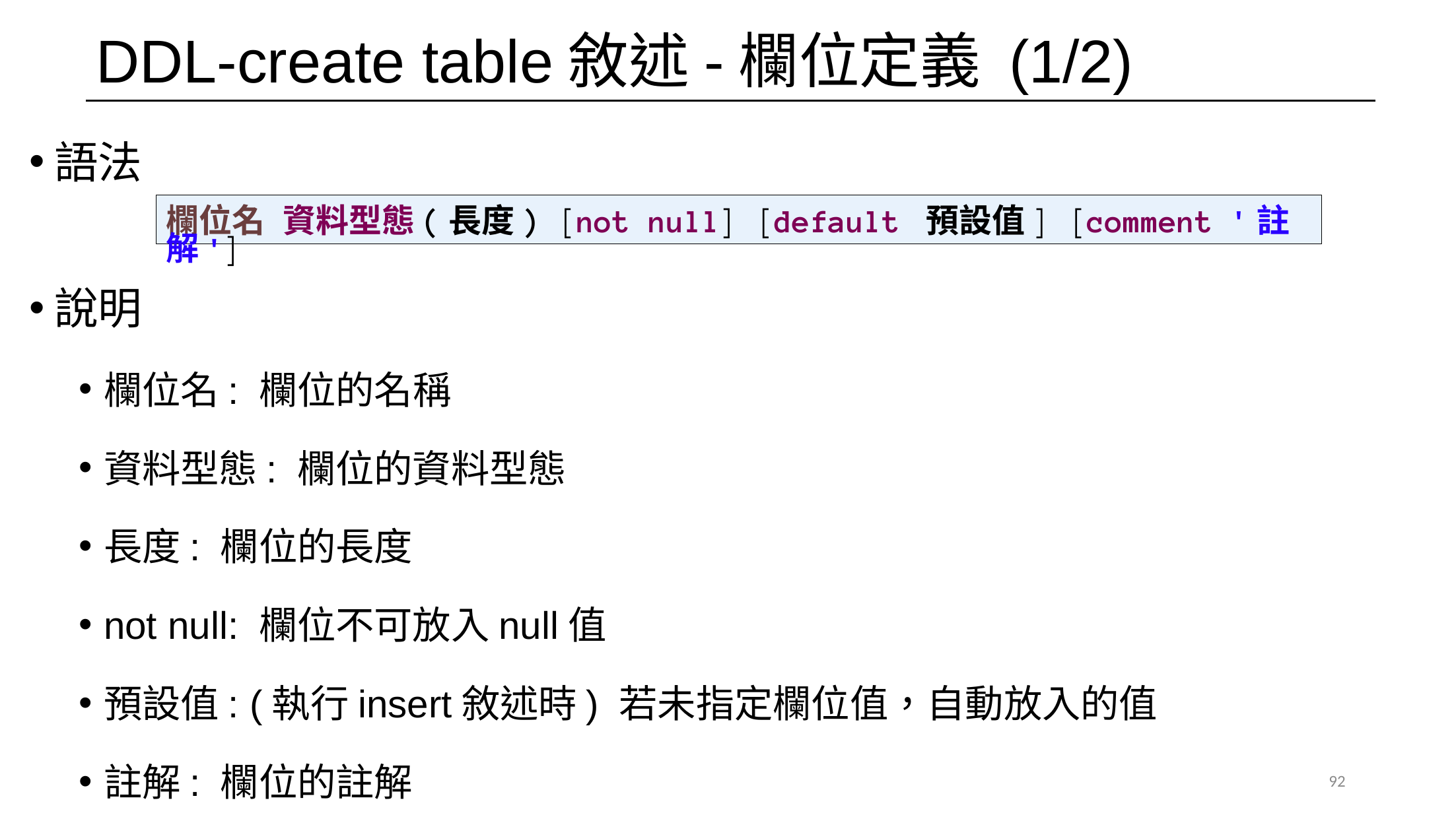

# DDL-create table敘述-欄位定義 (1/2)
語法

說明
欄位名: 欄位的名稱
資料型態: 欄位的資料型態
長度: 欄位的長度
not null: 欄位不可放入null值
預設值: (執行insert敘述時) 若未指定欄位值，自動放入的值
註解: 欄位的註解
欄位名 資料型態(長度) [not null] [default 預設值] [comment '註解']
92